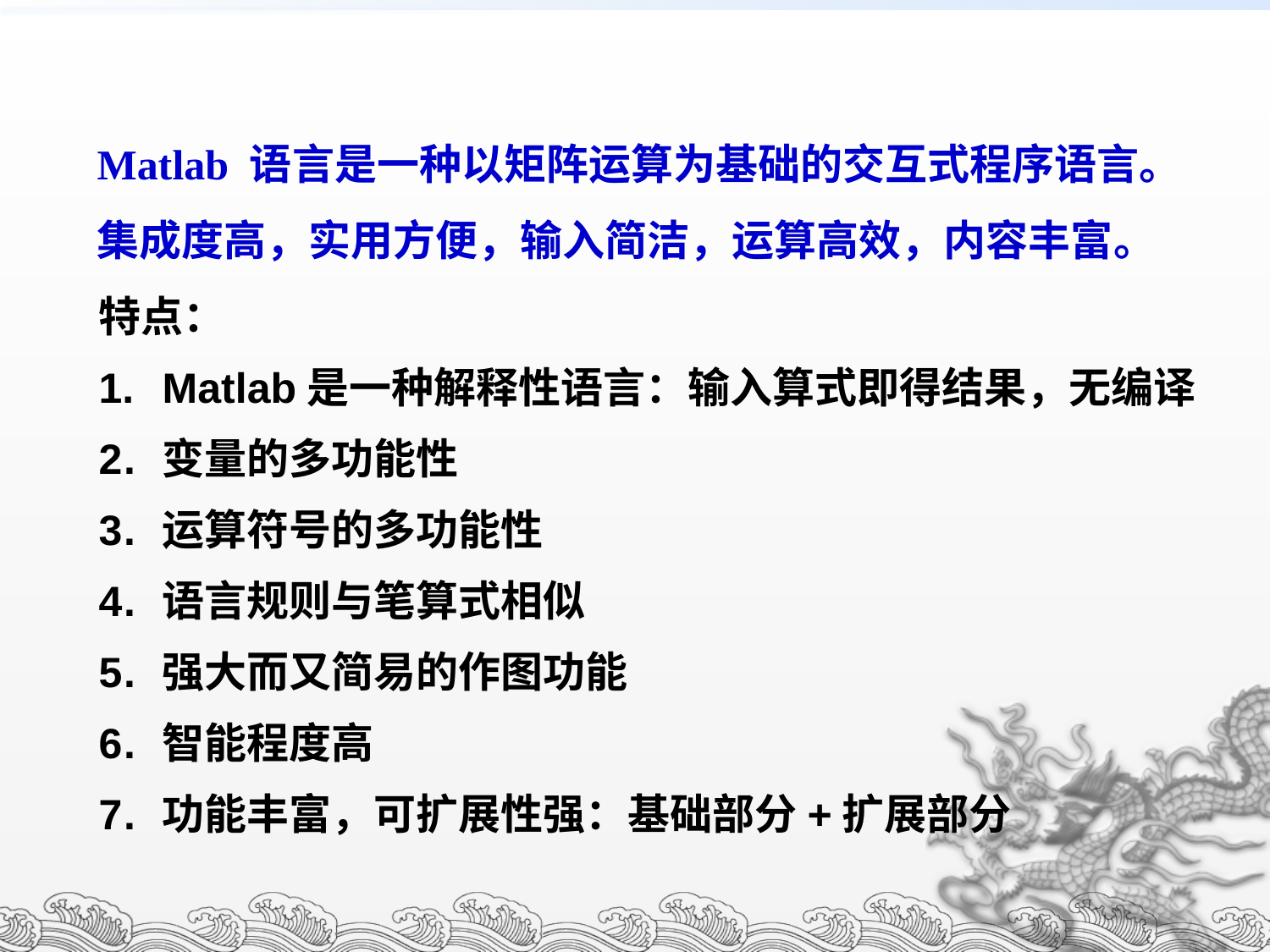

Matlab 语言是一种以矩阵运算为基础的交互式程序语言。集成度高，实用方便，输入简洁，运算高效，内容丰富。
特点：
Matlab是一种解释性语言：输入算式即得结果，无编译
变量的多功能性
运算符号的多功能性
语言规则与笔算式相似
强大而又简易的作图功能
智能程度高
功能丰富，可扩展性强：基础部分+扩展部分